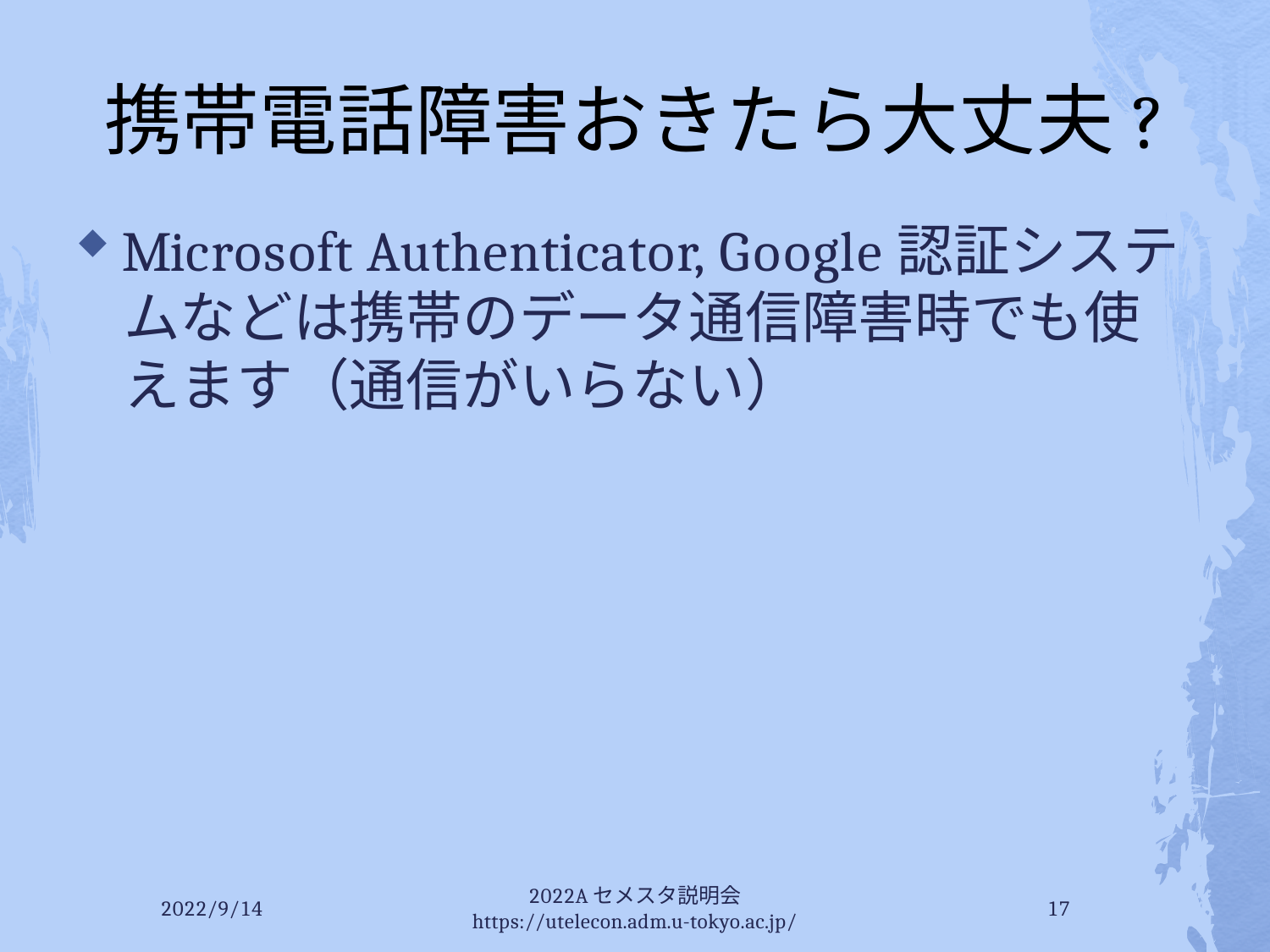

# 携帯電話障害おきたら大丈夫?
Microsoft Authenticator, Google認証システムなどは携帯のデータ通信障害時でも使えます（通信がいらない）
2022/9/14
2022Aセメスタ説明会 https://utelecon.adm.u-tokyo.ac.jp/
17